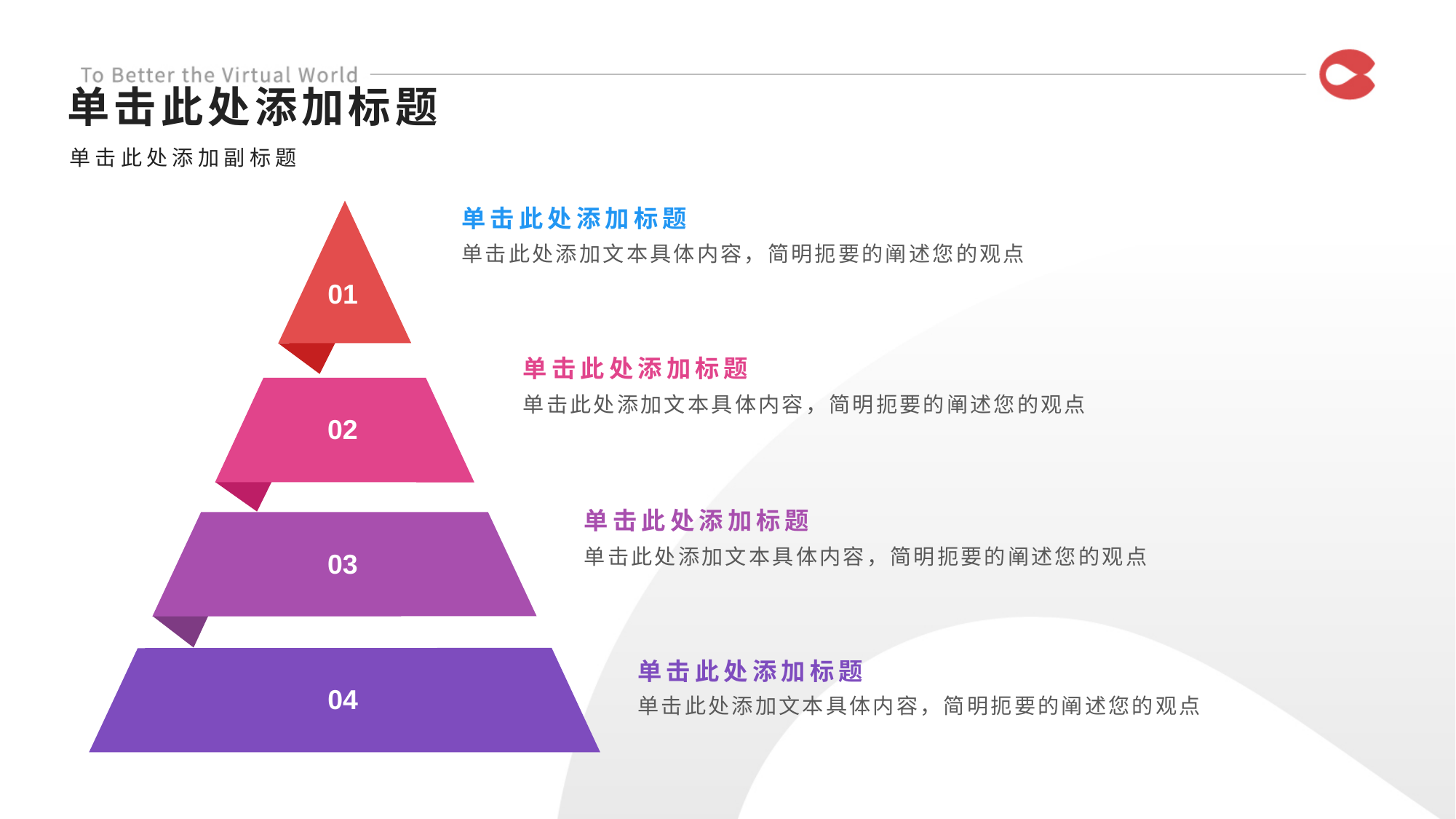

单击此处添加标题
单击此处添加副标题
单击此处添加标题

单击此处添加文本具体内容，简明扼要的阐述您的观点
01
单击此处添加标题

单击此处添加文本具体内容，简明扼要的阐述您的观点
02

单击此处添加标题

单击此处添加文本具体内容，简明扼要的阐述您的观点
03

单击此处添加标题

04
单击此处添加文本具体内容，简明扼要的阐述您的观点